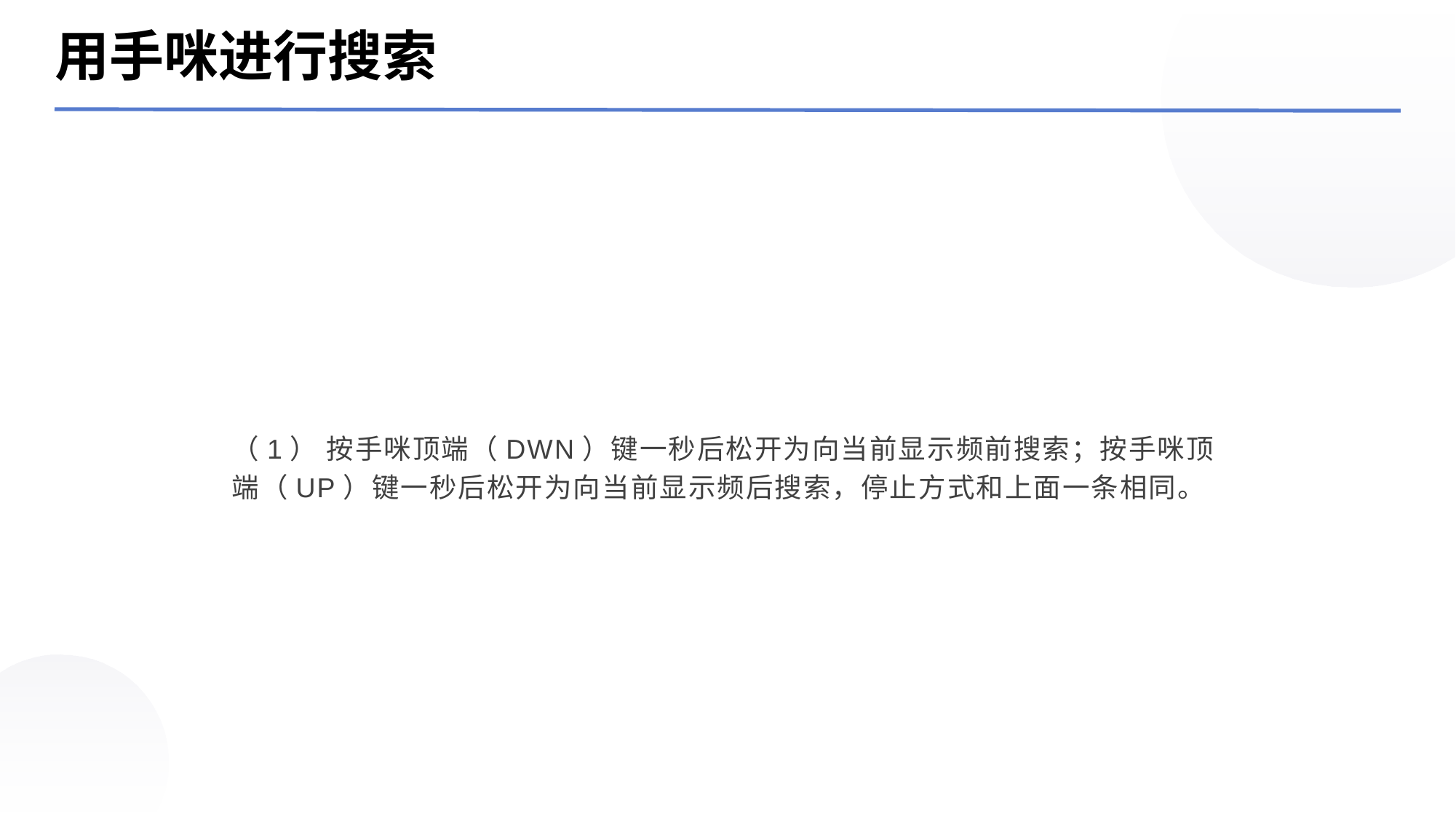

用手咪进行搜索
（1） 按手咪顶端（DWN）键一秒后松开为向当前显示频前搜索；按手咪顶端（UP）键一秒后松开为向当前显示频后搜索，停止方式和上面一条相同。